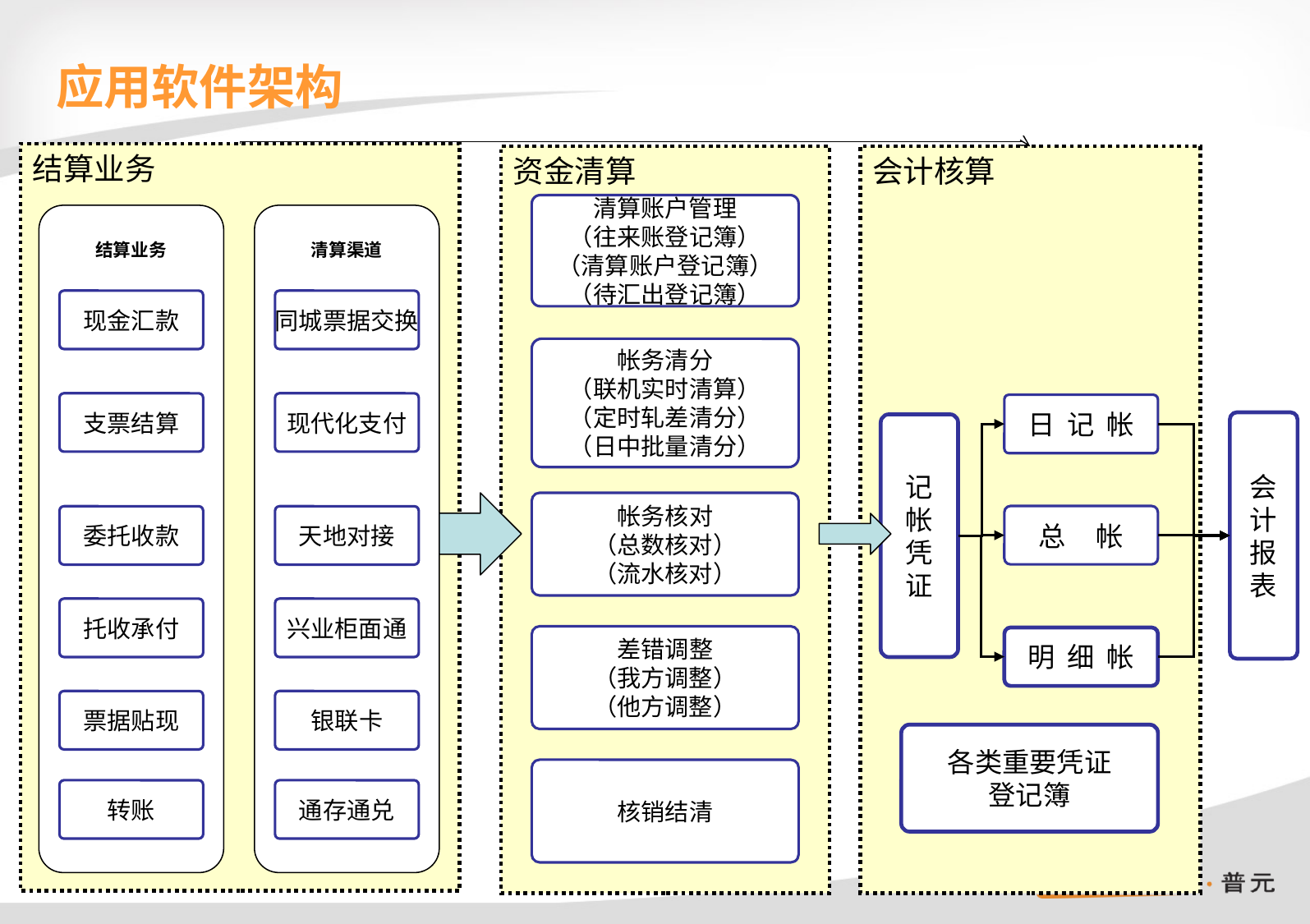

# 应用软件架构
结算业务
资金清算
会计核算
清算账户管理
（往来账登记簿）
（清算账户登记簿）
（待汇出登记簿）
结算业务
清算渠道
现金汇款
同城票据交换
帐务清分
（联机实时清算）
（定时轧差清分）
（日中批量清分）
支票结算
现代化支付
日  记  帐
会
计
报
表
记
帐
凭
证

帐务核对
（总数核对）
（流水核对）
总     帐
委托收款
天地对接

托收承付
兴业柜面通
差错调整
（我方调整）
（他方调整）
明  细  帐
票据贴现
银联卡
各类重要凭证
登记簿
核销结清
转账
通存通兑